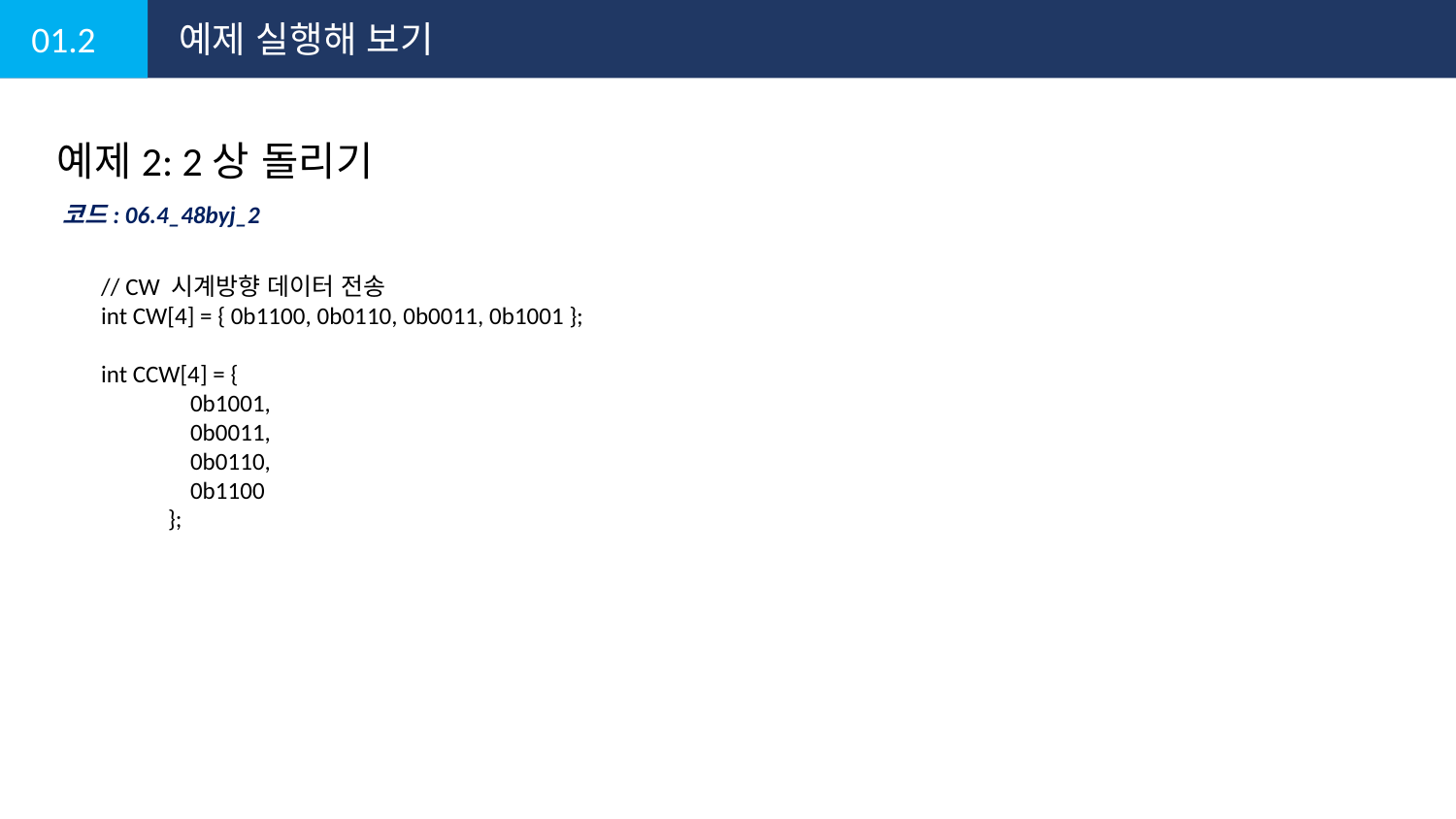

01.2
예제 실행해 보기
예제2: 2상 돌리기
코드: 06.4_48byj_2
// CW 시계방향 데이터 전송
int CW[4] = { 0b1100, 0b0110, 0b0011, 0b1001 };

int CCW[4] = {
                0b1001,
                0b0011,
                0b0110,
                0b1100
            };